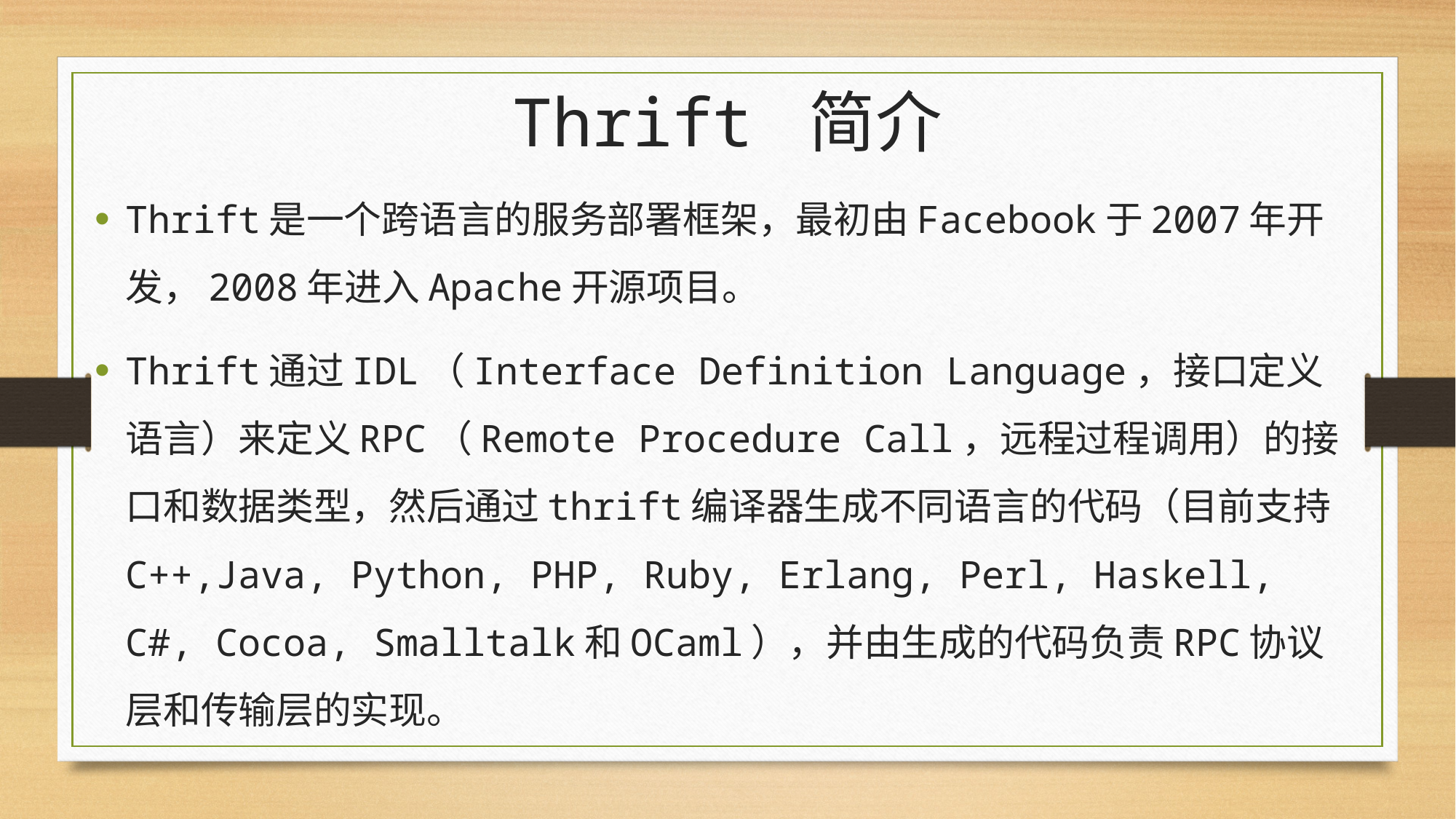

# Thrift 简介
Thrift是一个跨语言的服务部署框架，最初由Facebook于2007年开发，2008年进入Apache开源项目。
Thrift通过IDL（Interface Definition Language，接口定义语言）来定义RPC（Remote Procedure Call，远程过程调用）的接口和数据类型，然后通过thrift编译器生成不同语言的代码（目前支持C++,Java, Python, PHP, Ruby, Erlang, Perl, Haskell, C#, Cocoa, Smalltalk和OCaml），并由生成的代码负责RPC协议层和传输层的实现。